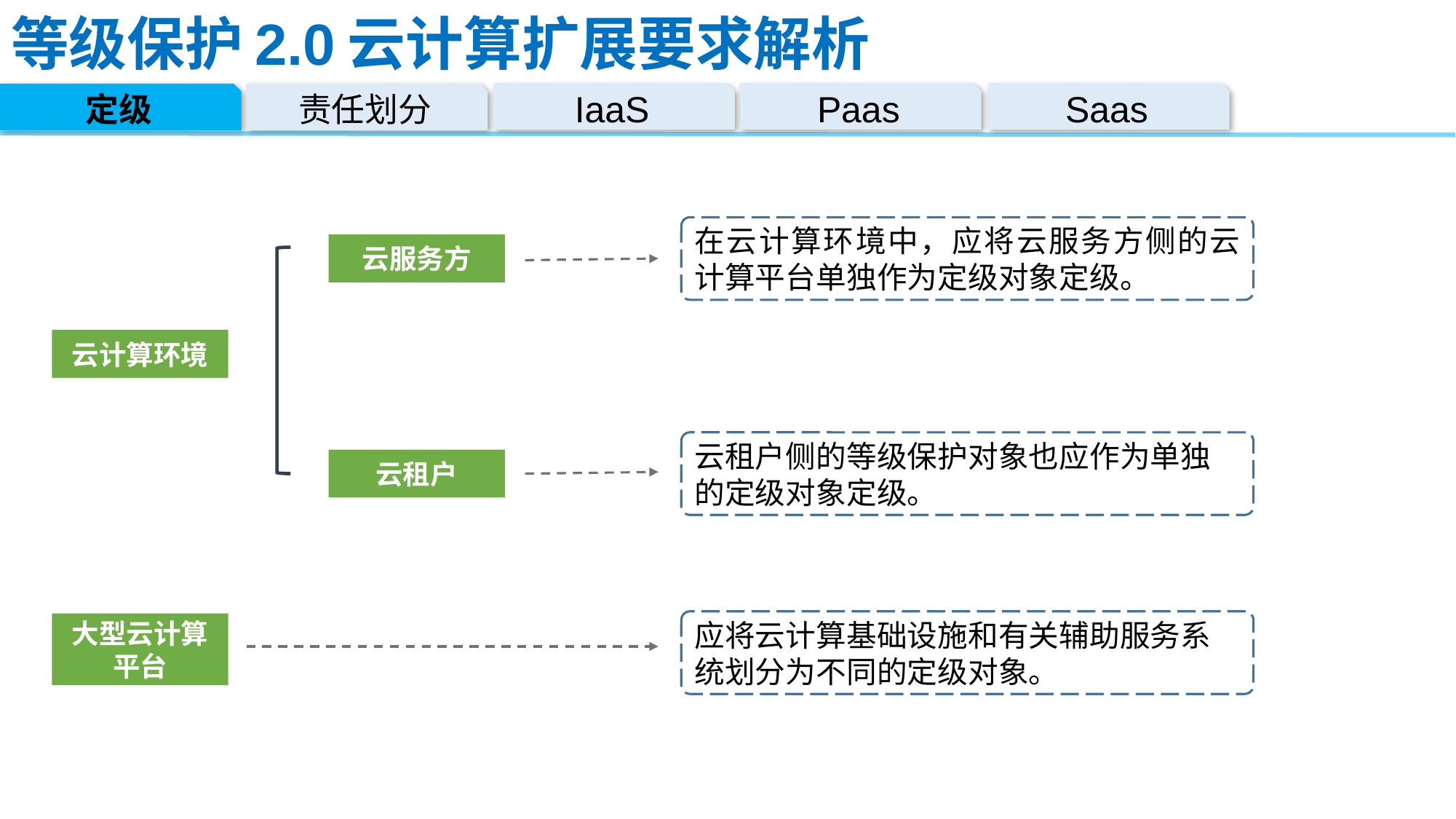

# 等级保护2.0云计算扩展要求解析
IaaS
Paas
Saas
定级
责任划分
在云计算环境中，应将云服务方侧的云计算平台单独作为定级对象定级。
云服务方

云计算环境
云租户侧的等级保护对象也应作为单独的定级对象定级。
云租户
应将云计算基础设施和有关辅助服务系统划分为不同的定级对象。
大型云计算平台